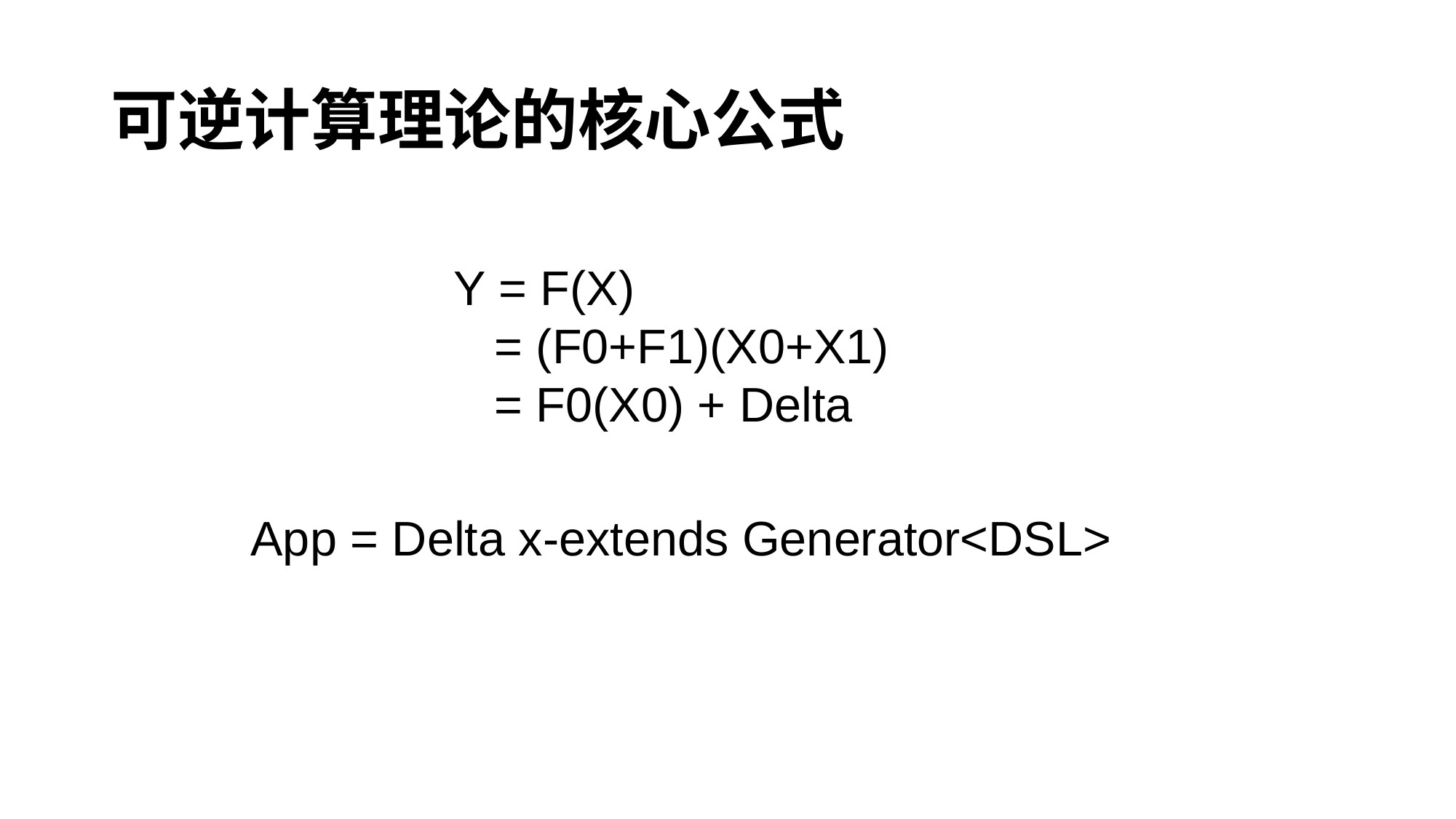

# 可逆计算理论的核心公式
    Y = F(X)
       = (F0+F1)(X0+X1)
       = F0(X0) + Delta
    App = Delta x-extends Generator<DSL>